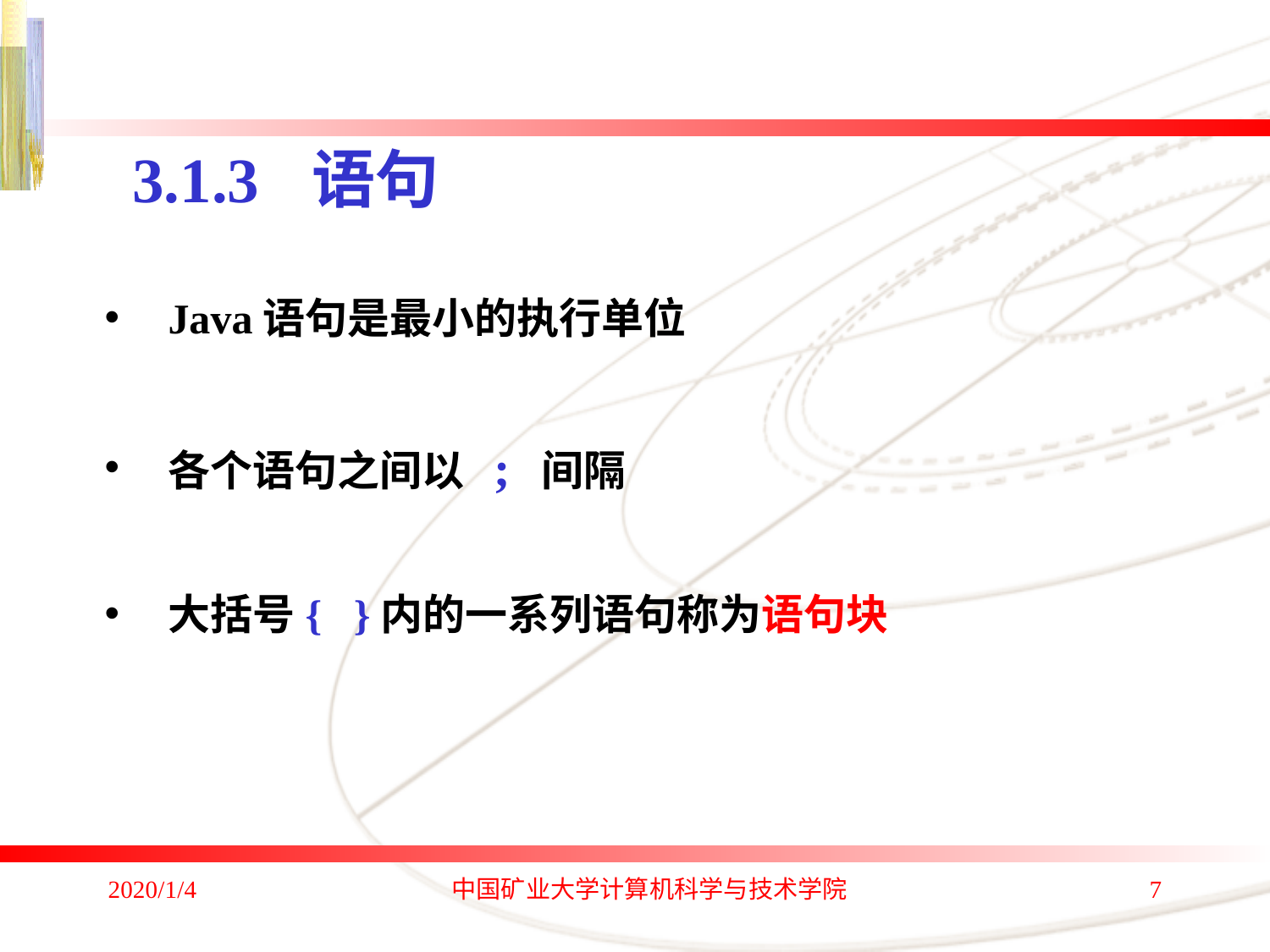

3.1.3  语句
Java语句是最小的执行单位

各个语句之间以  ;  间隔

大括号{   }内的一系列语句称为语句块
2020/1/4
中国矿业大学计算机科学与技术学院
7